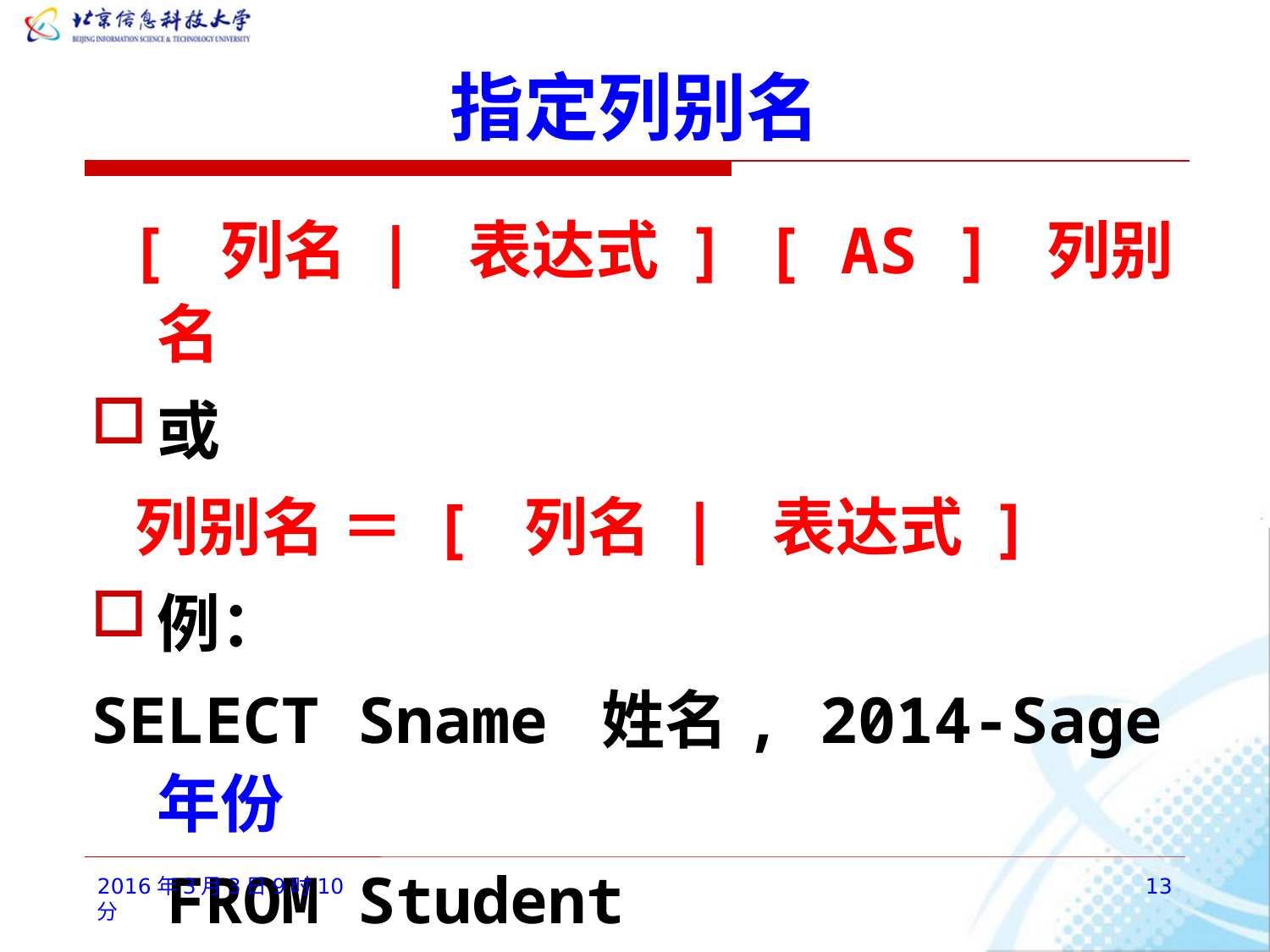

# 指定列别名
 [ 列名 | 表达式 ] [ AS ] 列别名
或
  列别名 ＝ [ 列名 | 表达式 ]
例：
SELECT Sname 姓名, 2014-Sage 年份
  FROM Student
2016年3月3日9时10分
13